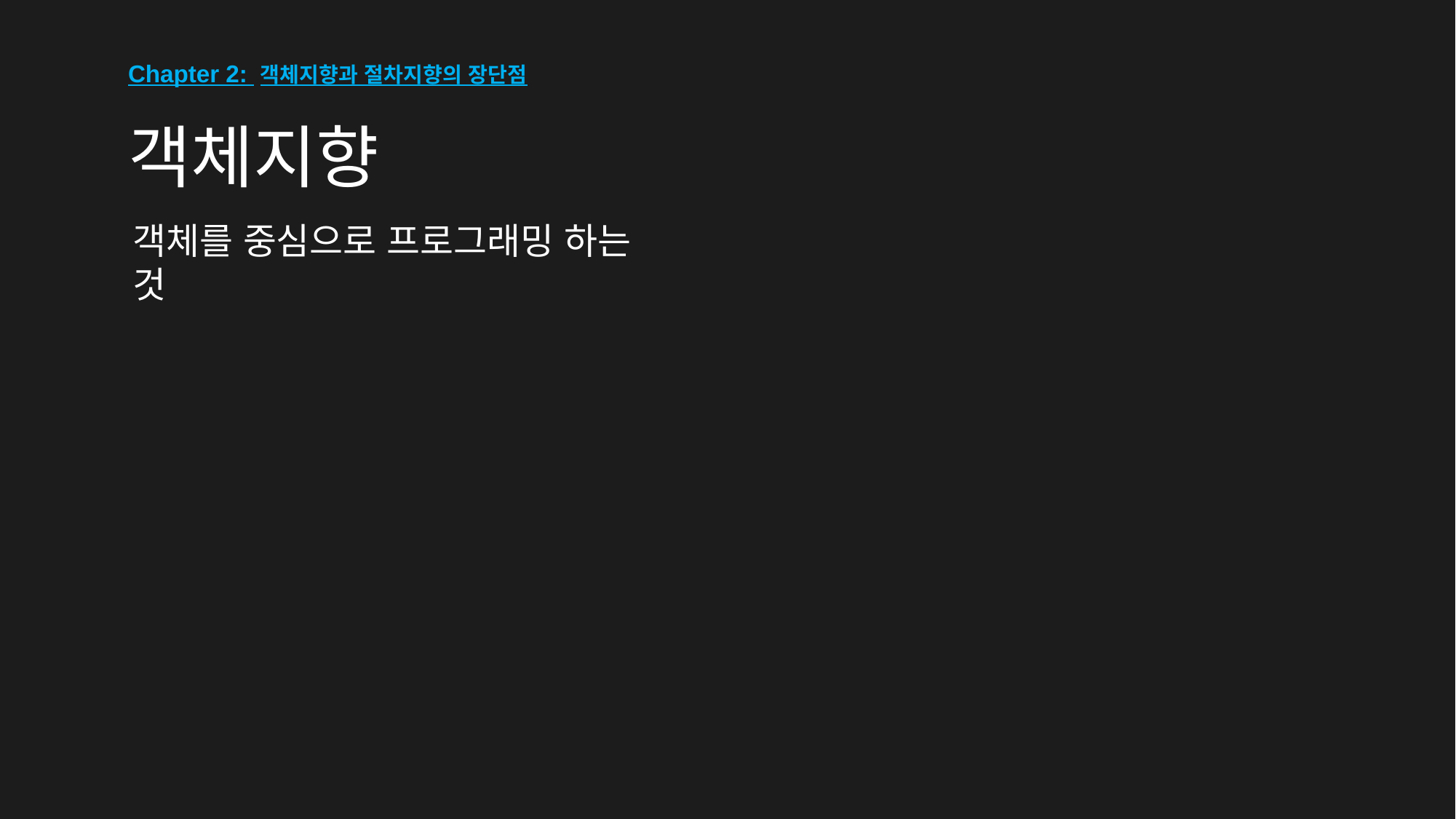

Chapter 2: 객체지향과 절차지향의 장단점
객체지향
객체를 중심으로 프로그래밍 하는 것